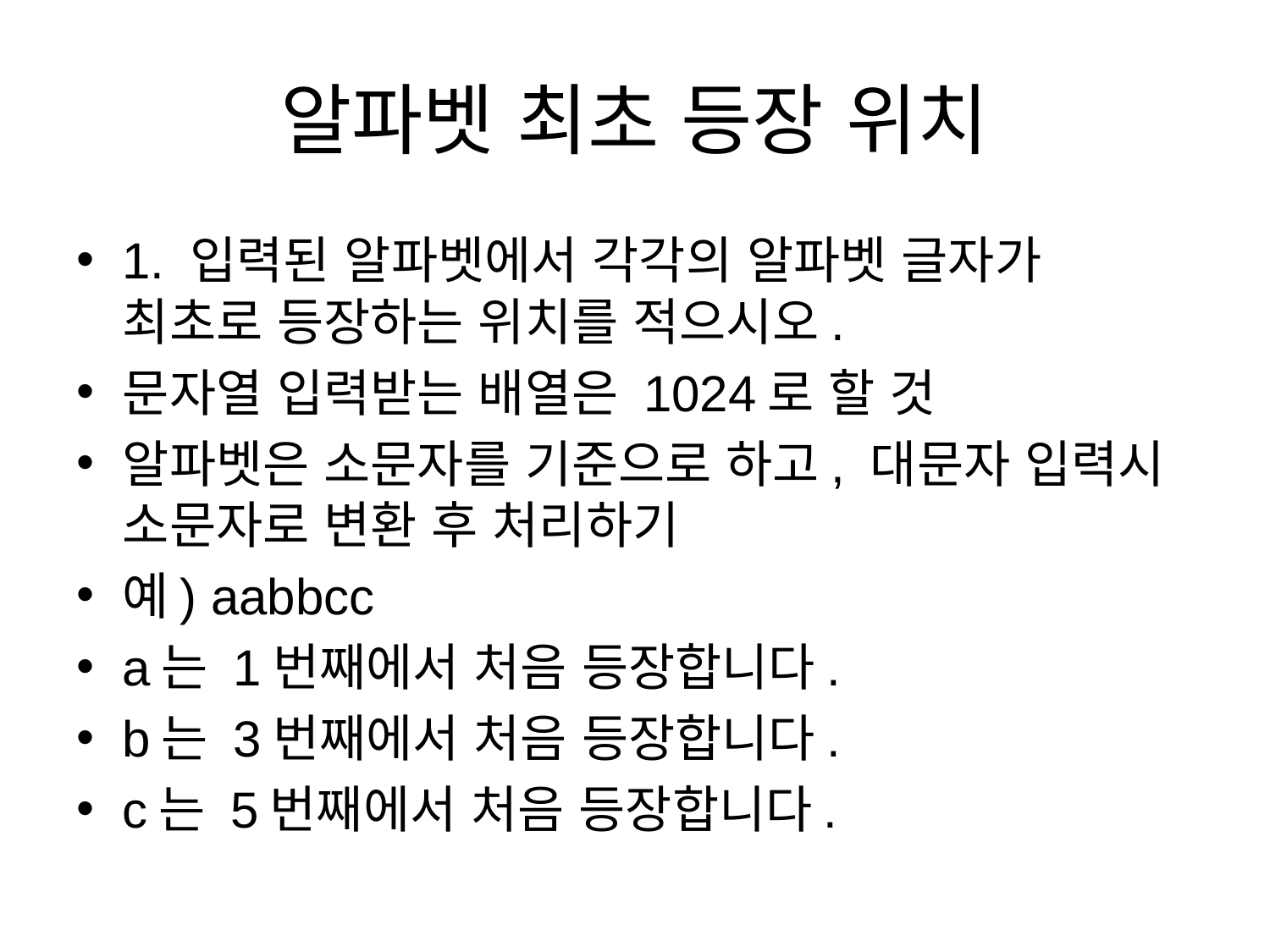

# 알파벳 최초 등장 위치
1. 입력된 알파벳에서 각각의 알파벳 글자가 최초로 등장하는 위치를 적으시오.
문자열 입력받는 배열은 1024로 할 것
알파벳은 소문자를 기준으로 하고, 대문자 입력시 소문자로 변환 후 처리하기
예) aabbcc
a는 1번째에서 처음 등장합니다.
b는 3번째에서 처음 등장합니다.
c는 5번째에서 처음 등장합니다.